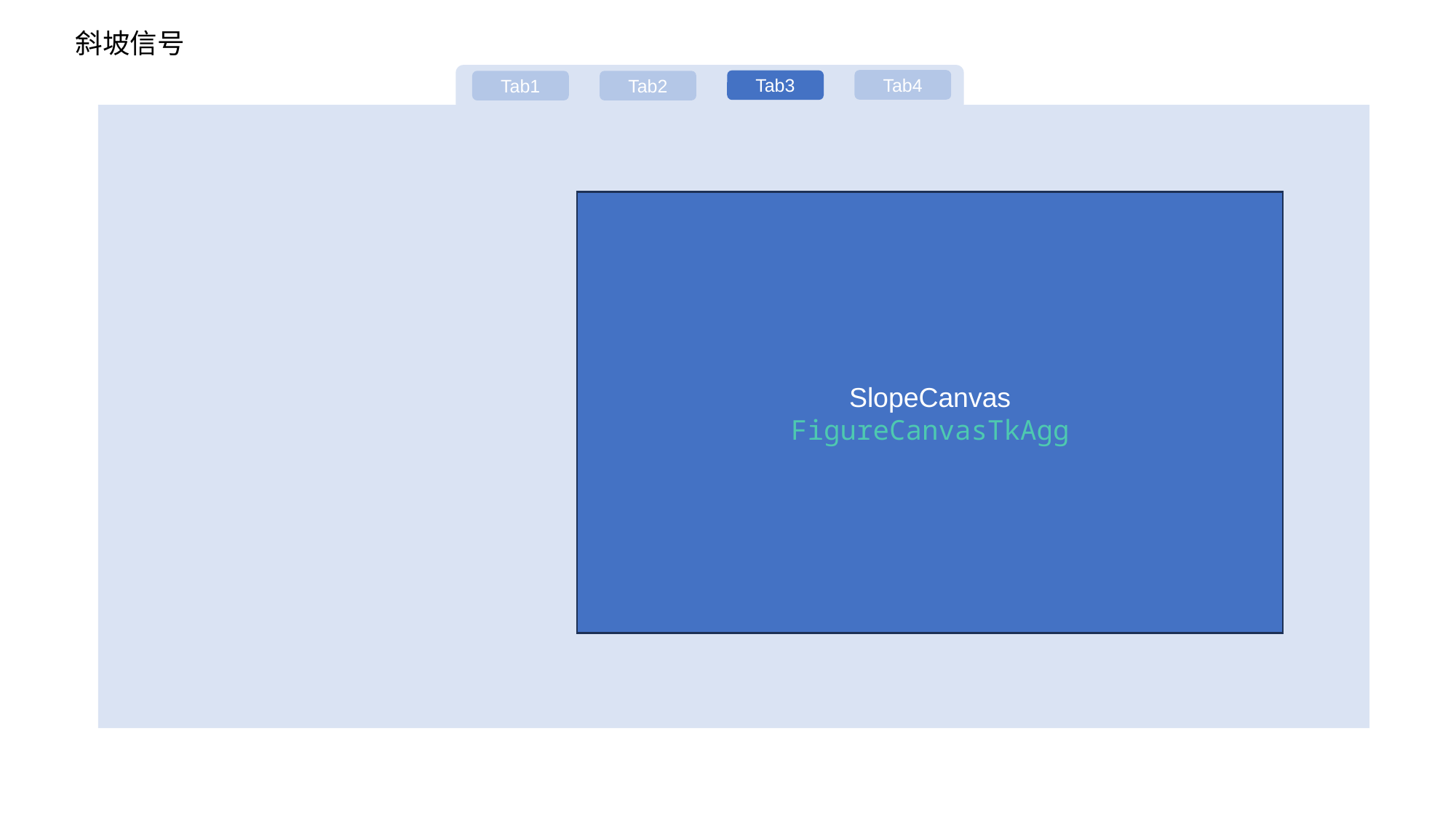

斜坡信号

Tab4
Tab3
Tab1
Tab2

SlopeCanvas
FigureCanvasTkAgg